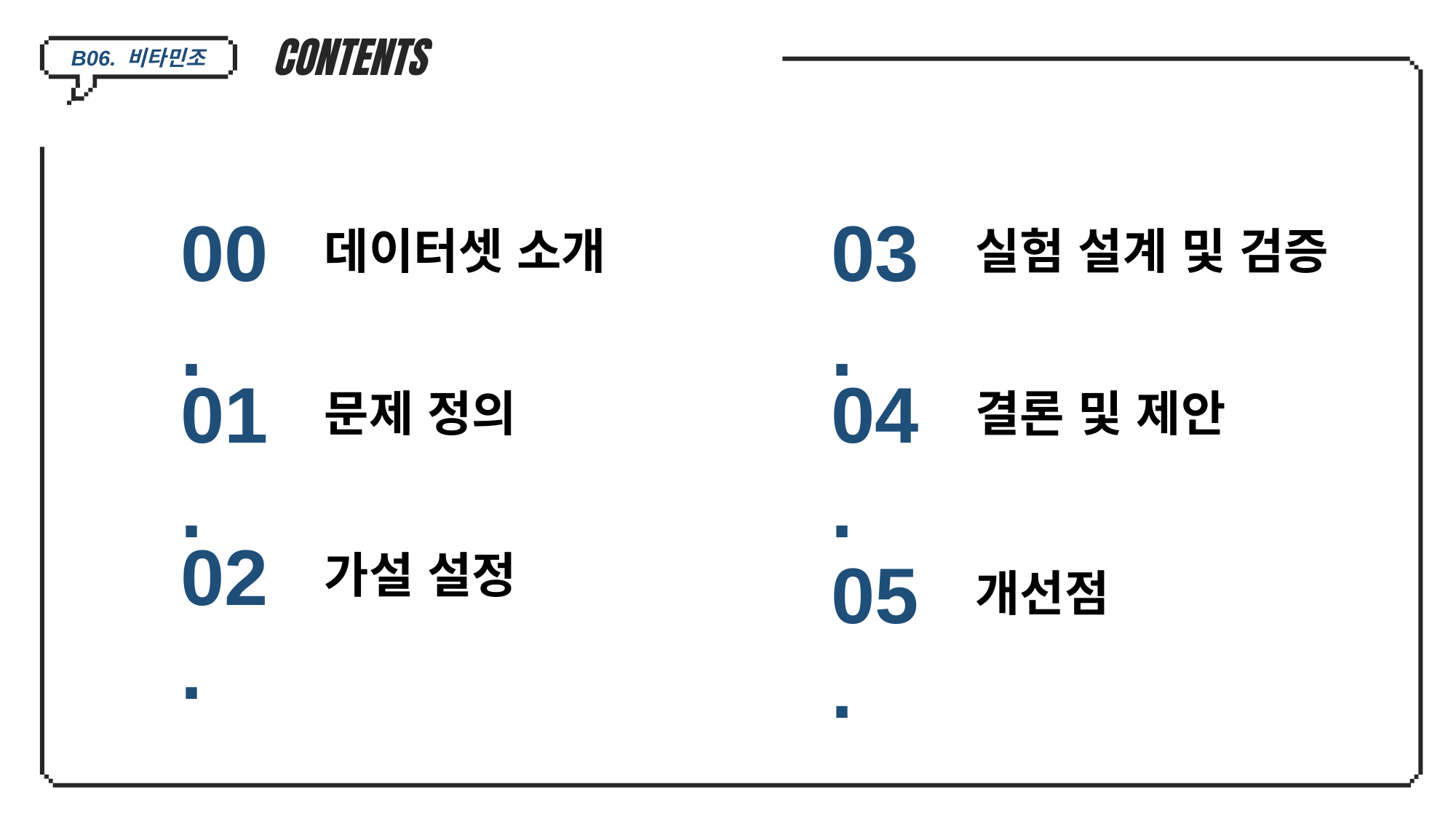

CONTENTS

B06. 비타민조

00.
데이터셋 소개
03.
실험 설계 및 검증
01.
문제 정의
04.
결론 및 제안
02.
가설 설정
05.
개선점